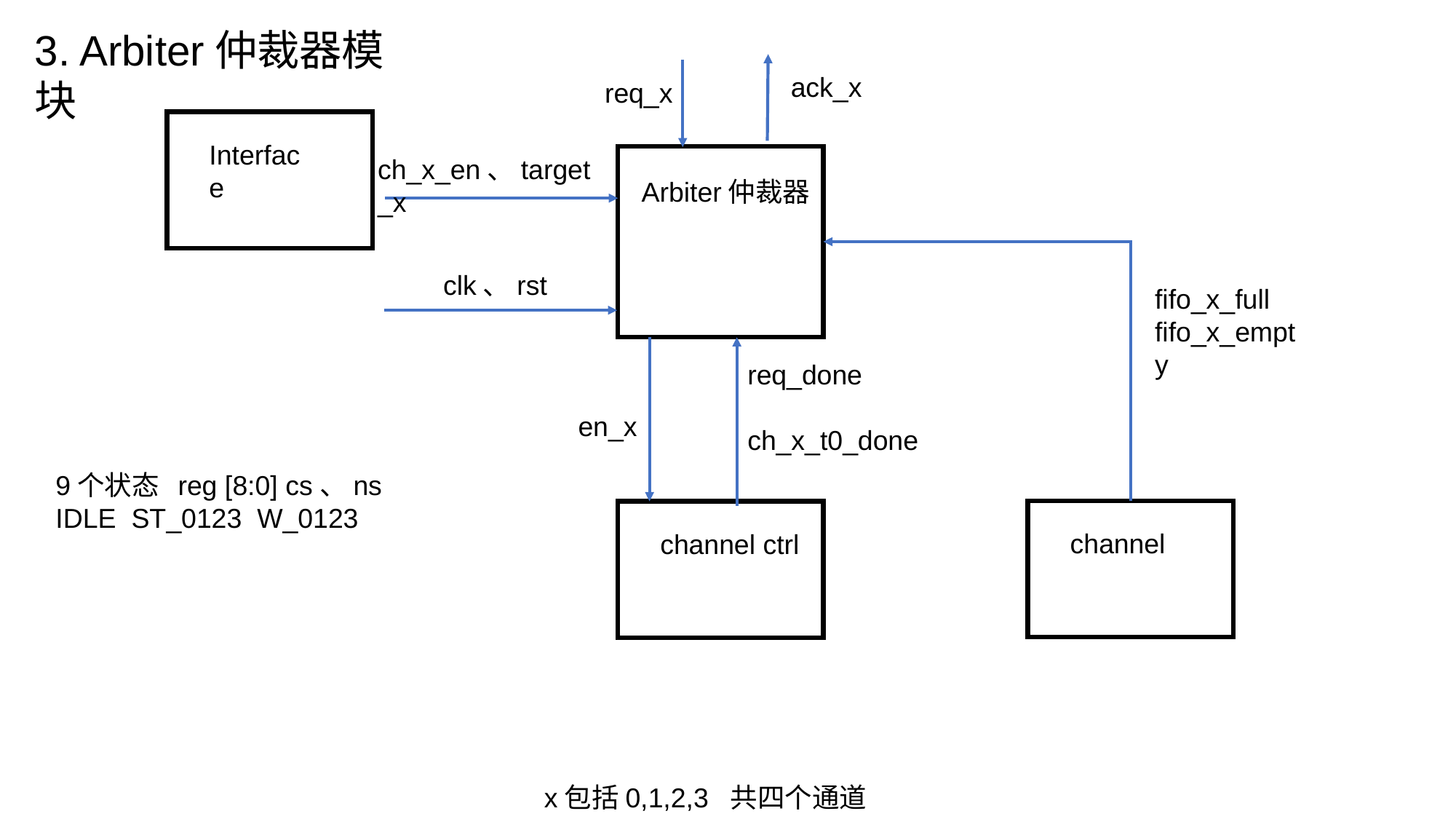

3. Arbiter仲裁器模块
ack_x
req_x

Interface

ch_x_en、target_x
Arbiter仲裁器
clk、rst
fifo_x_full
fifo_x_empty
req_done

ch_x_t0_done
en_x
9个状态  reg [8:0] cs、ns
IDLE  ST_0123  W_0123

channel
channel ctrl
x包括0,1,2,3  共四个通道